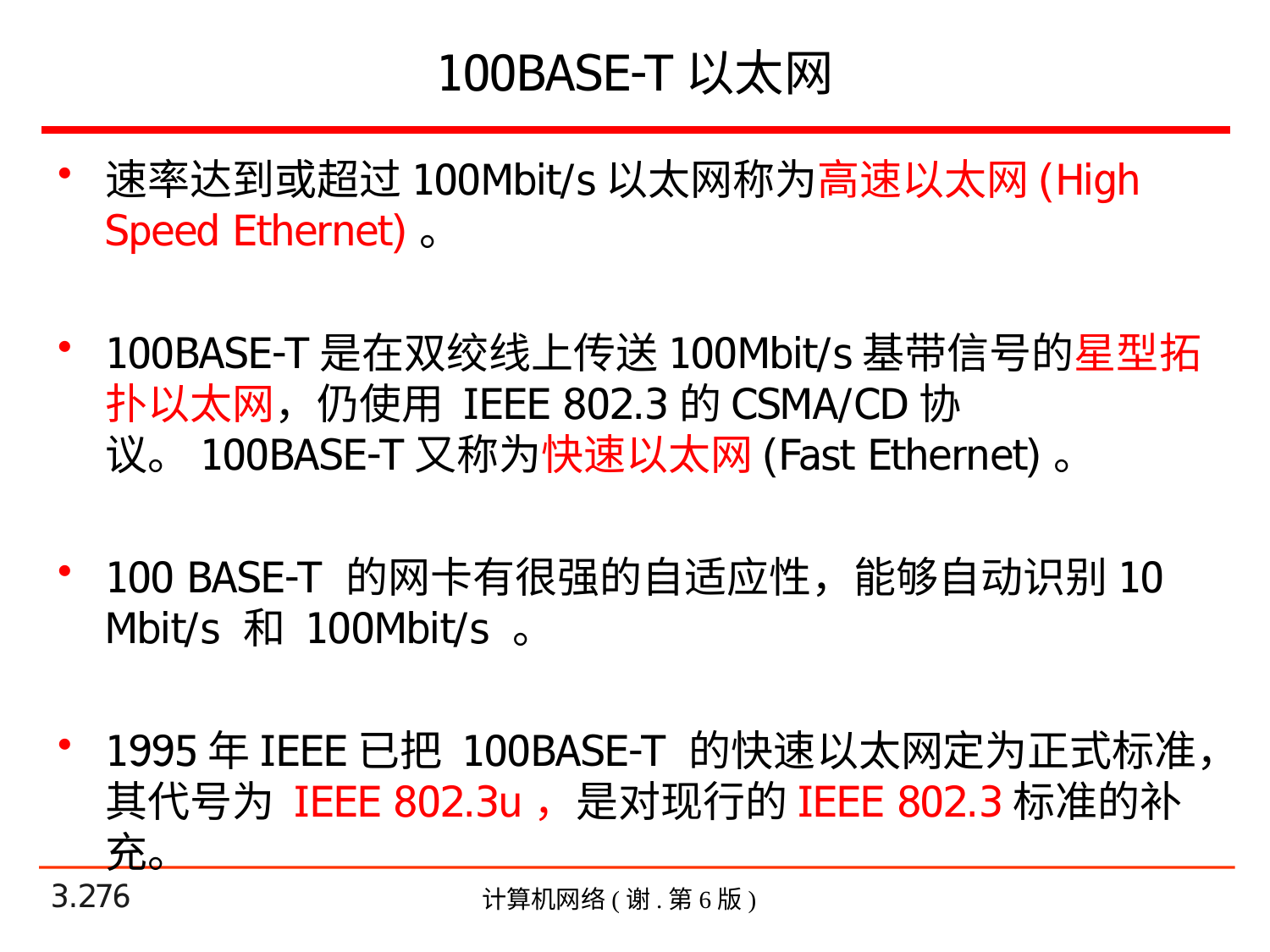

# 100BASE-T以太网
速率达到或超过100Mbit/s以太网称为高速以太网(High Speed Ethernet)。

100BASE-T是在双绞线上传送100Mbit/s基带信号的星型拓扑以太网，仍使用 IEEE 802.3的CSMA/CD协议。100BASE-T又称为快速以太网(Fast Ethernet)。

100 BASE-T 的网卡有很强的自适应性，能够自动识别10 Mbit/s 和 100Mbit/s 。

1995年IEEE已把 100BASE-T 的快速以太网定为正式标准，其代号为 IEEE 802.3u，是对现行的IEEE 802.3标准的补充。